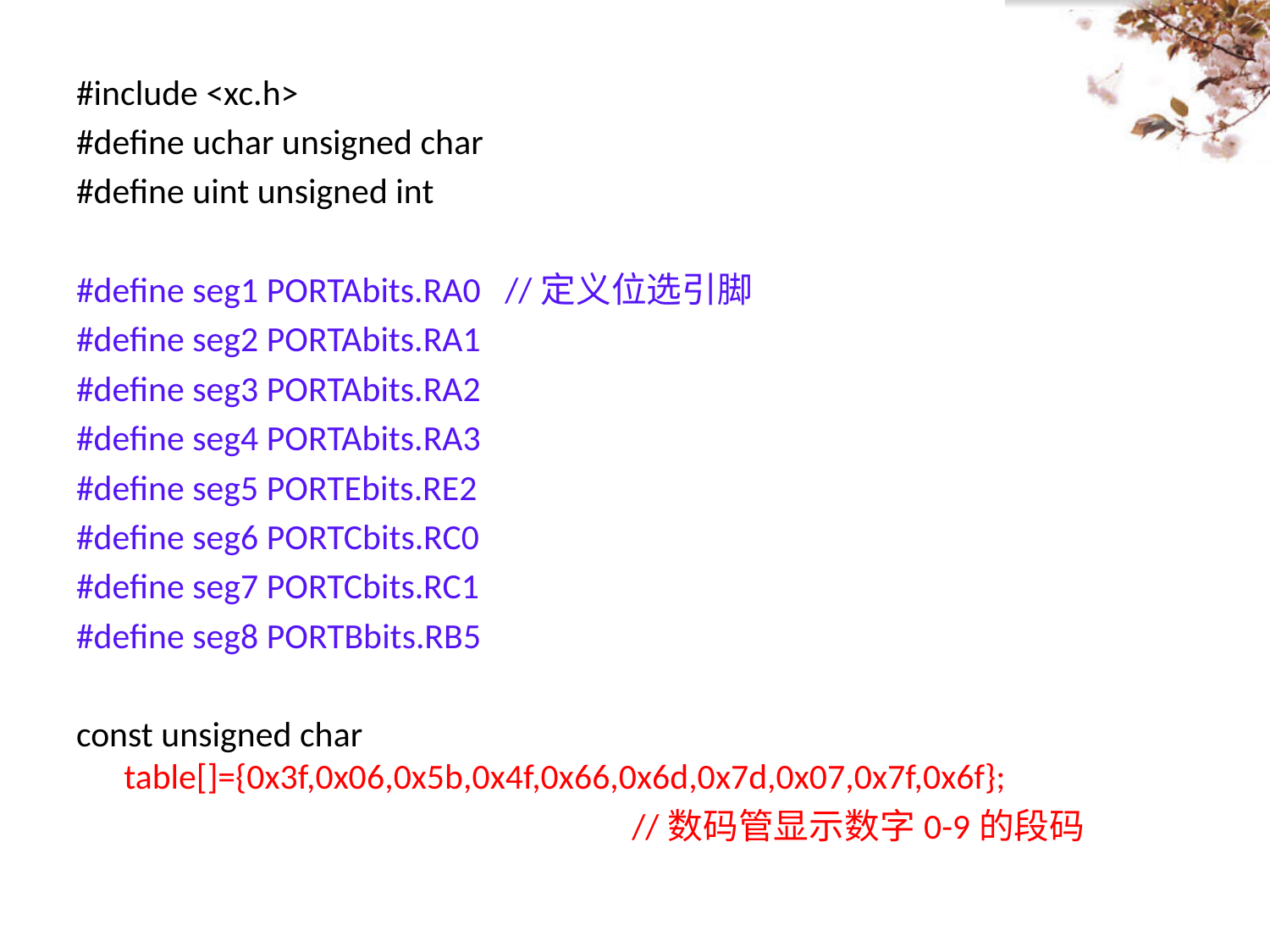

# #include <xc.h>
#define uchar unsigned char
#define uint unsigned int

#define seg1 PORTAbits.RA0	//定义位选引脚
#define seg2 PORTAbits.RA1
#define seg3 PORTAbits.RA2
#define seg4 PORTAbits.RA3
#define seg5 PORTEbits.RE2
#define seg6 PORTCbits.RC0
#define seg7 PORTCbits.RC1
#define seg8 PORTBbits.RB5

const unsigned char table[]={0x3f,0x06,0x5b,0x4f,0x66,0x6d,0x7d,0x07,0x7f,0x6f};
					//数码管显示数字0-9的段码